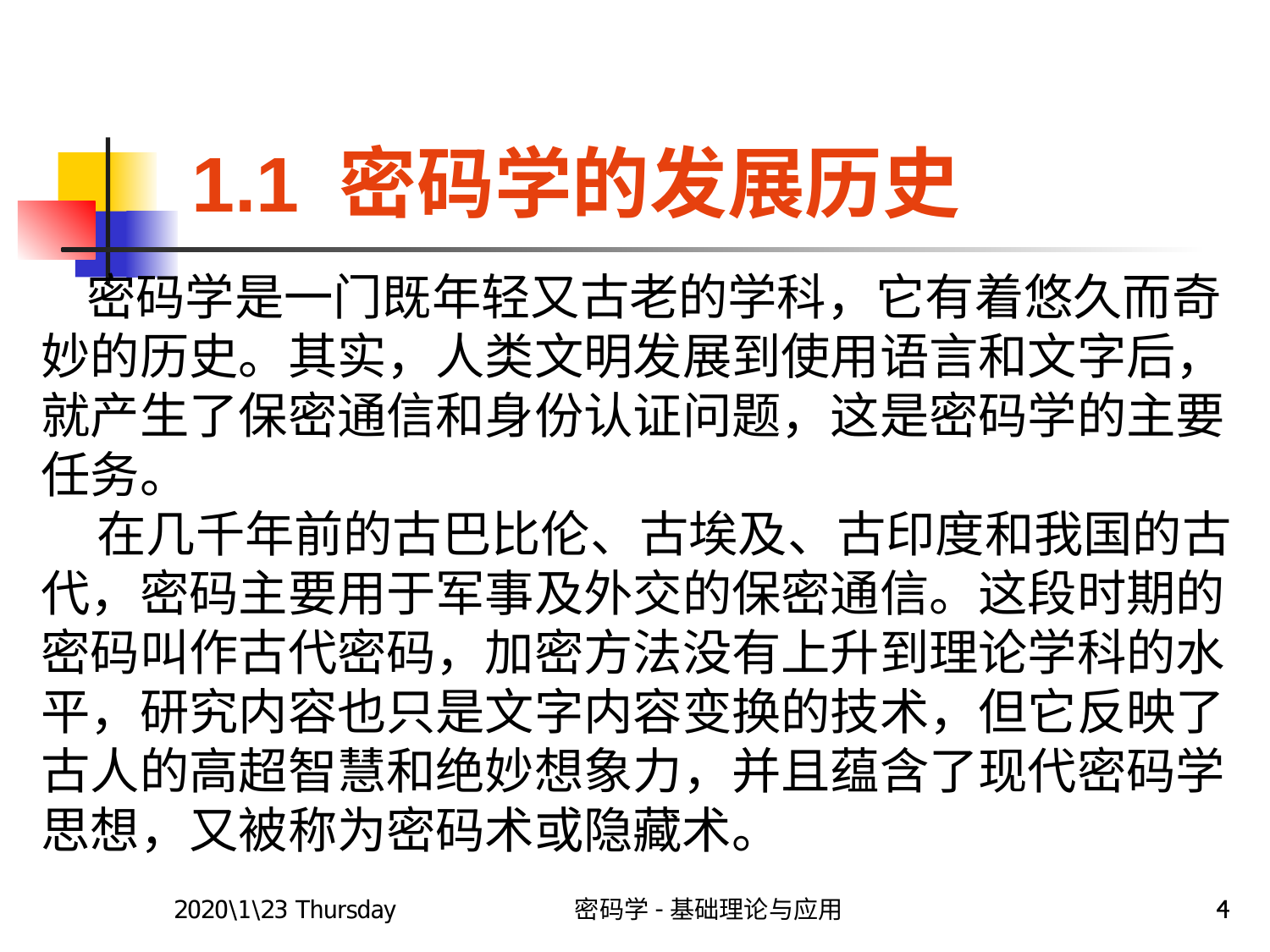

# 1.1 密码学的发展历史
   密码学是一门既年轻又古老的学科，它有着悠久而奇妙的历史。其实，人类文明发展到使用语言和文字后，就产生了保密通信和身份认证问题，这是密码学的主要任务。
    在几千年前的古巴比伦、古埃及、古印度和我国的古代，密码主要用于军事及外交的保密通信。这段时期的密码叫作古代密码，加密方法没有上升到理论学科的水平，研究内容也只是文字内容变换的技术，但它反映了古人的高超智慧和绝妙想象力，并且蕴含了现代密码学思想，又被称为密码术或隐藏术。
2020\1\23 Thursday
密码学-基础理论与应用
4